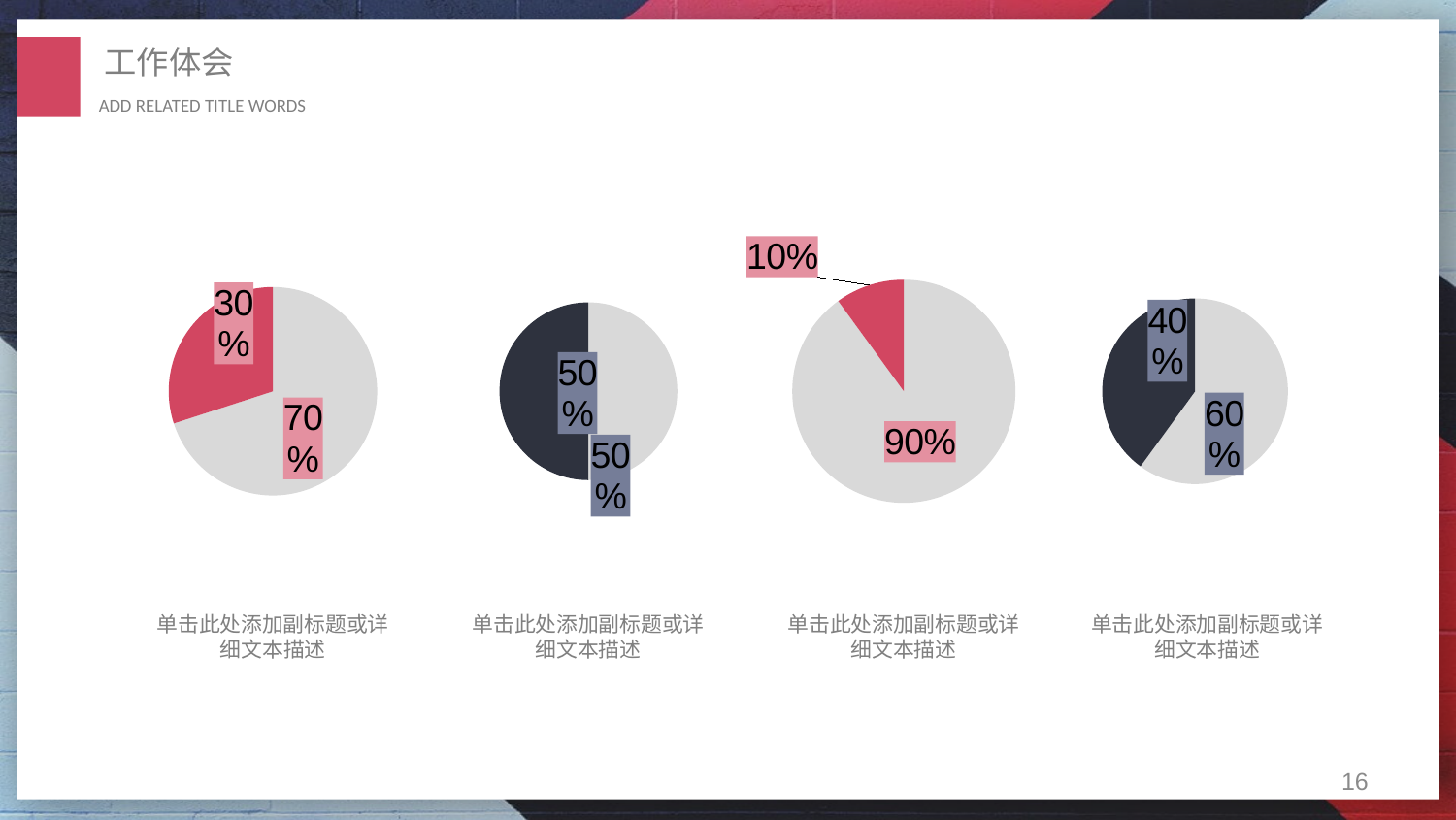

### Chart

| Category | Sales |
|---|---|
| 1st Qtr | 7.0 |
| 2nd Qtr | 3.0 |

### Chart

| Category | Sales |
|---|---|
| 1st Qtr | 5.0 |
| 2nd Qtr | 5.0 |

### Chart

| Category | Sales |
|---|---|
| 1st Qtr | 9.0 |
| 2nd Qtr | 1.0 |

### Chart

| Category | Sales |
|---|---|
| 1st Qtr | 6.0 |
| 2nd Qtr | 4.0 |
单击此处添加副标题或详细文本描述
单击此处添加副标题或详细文本描述
单击此处添加副标题或详细文本描述
单击此处添加副标题或详细文本描述
16